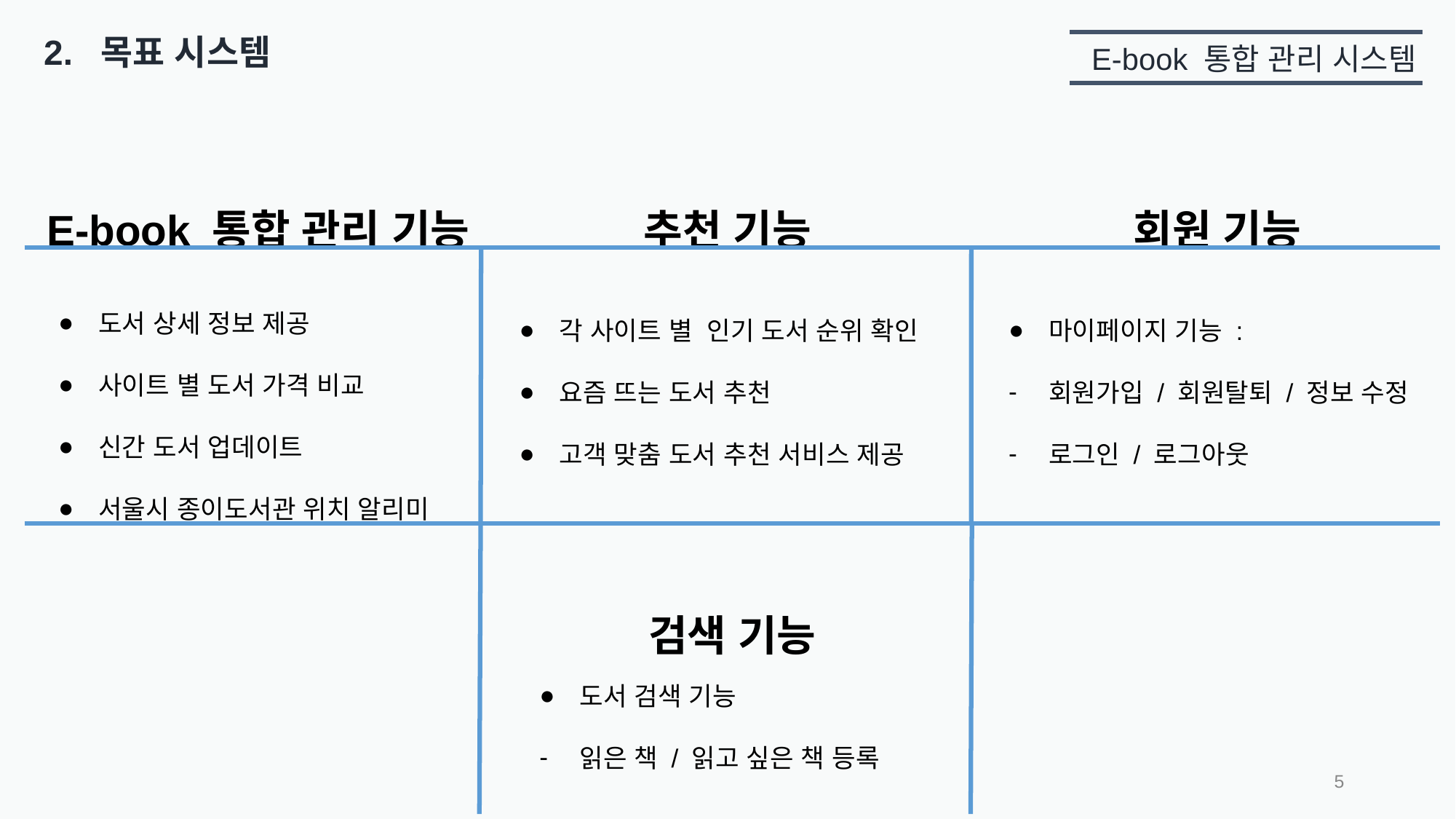

2.  목표 시스템
E-book 통합 관리 시스템
E-book 통합 관리 기능
추천 기능
회원 기능
도서 상세 정보 제공
사이트 별 도서 가격 비교
신간 도서 업데이트
서울시 종이도서관 위치 알리미
각 사이트 별  인기 도서 순위 확인
요즘 뜨는 도서 추천
고객 맞춤 도서 추천 서비스 제공
마이페이지 기능 :
회원가입 / 회원탈퇴 / 정보 수정
로그인 / 로그아웃
검색 기능
도서 검색 기능
읽은 책 / 읽고 싶은 책 등록
5